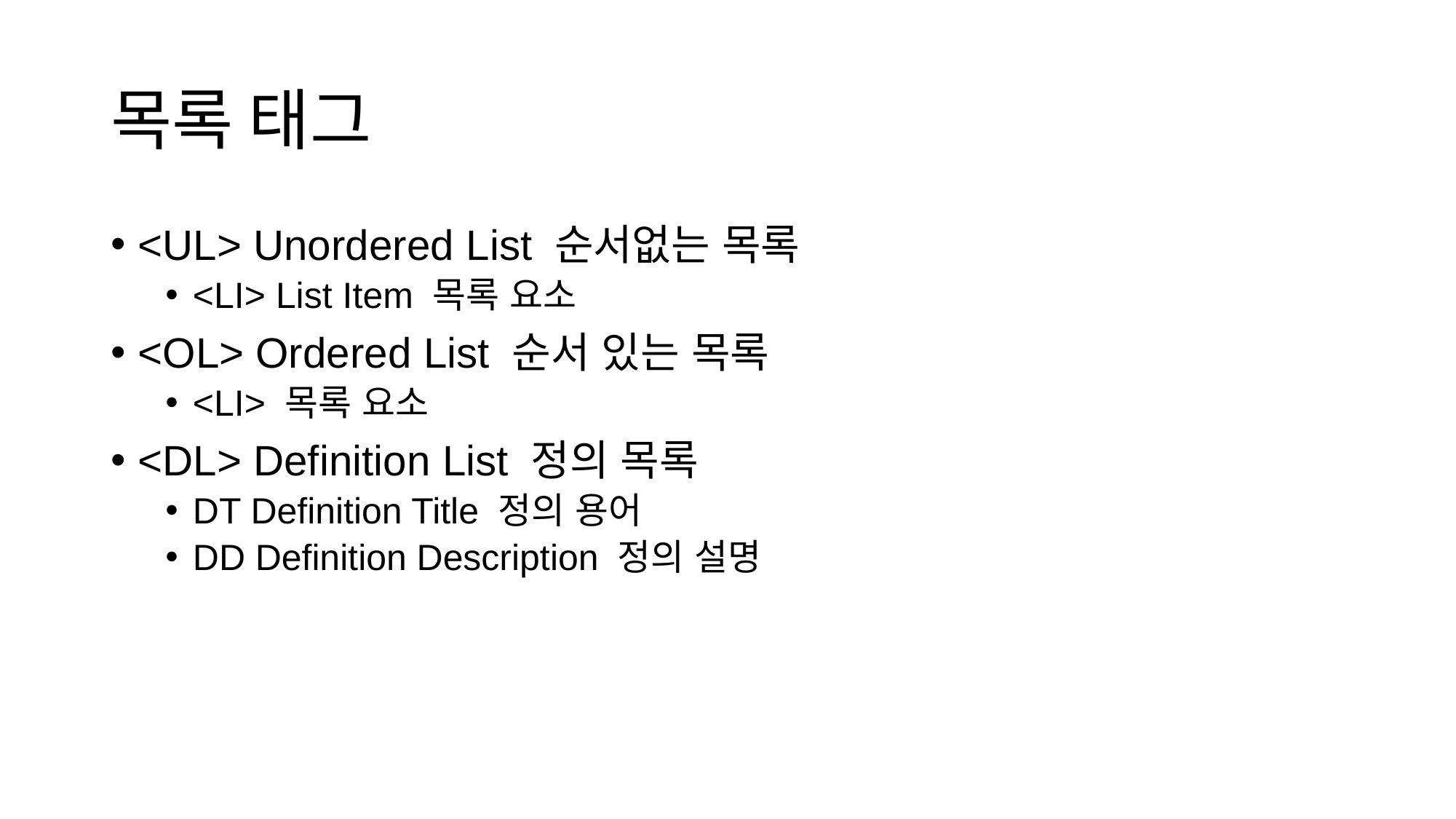

# 목록 태그
<UL> Unordered List 순서없는 목록
<LI> List Item 목록 요소
<OL> Ordered List 순서 있는 목록
<LI> 목록 요소
<DL> Definition List 정의 목록
DT Definition Title 정의 용어
DD Definition Description 정의 설명